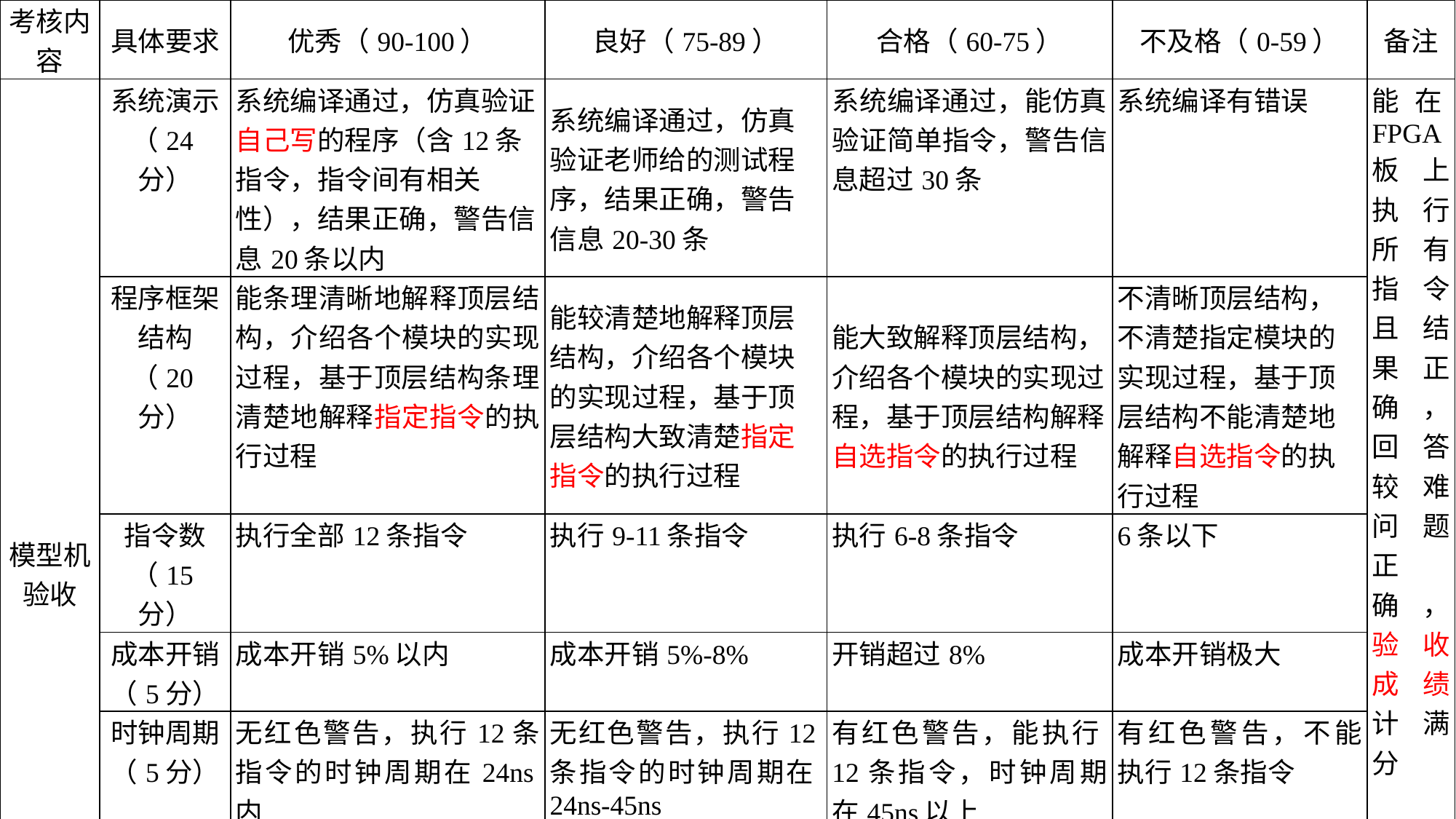

| 考核内容 | 具体要求 | 优秀（90-100） | 良好（75-89） | 合格（60-75） | 不及格（0-59） | 备注 |
| --- | --- | --- | --- | --- | --- | --- |
| 模型机 验收 | 系统演示 （24分） | 系统编译通过，仿真验证自己写的程序（含12条指令，指令间有相关性），结果正确，警告信息20条以内 | 系统编译通过，仿真验证老师给的测试程序，结果正确，警告信息20-30条 | 系统编译通过，能仿真验证简单指令，警告信息超过30条 | 系统编译有错误 | 能在FPGA板上执行所有指令且结果正确，回答较难问题正确，验收成绩计满分 |
|  | 程序框架结构 （20分） | 能条理清晰地解释顶层结构，介绍各个模块的实现过程，基于顶层结构条理清楚地解释指定指令的执行过程 | 能较清楚地解释顶层结构，介绍各个模块的实现过程，基于顶层结构大致清楚指定指令的执行过程 | 能大致解释顶层结构，介绍各个模块的实现过程，基于顶层结构解释自选指令的执行过程 | 不清晰顶层结构，不清楚指定模块的实现过程，基于顶层结构不能清楚地解释自选指令的执行过程 |  |
|  | 指令数 （15分） | 执行全部12条指令 | 执行9-11条指令 | 执行6-8条指令 | 6条以下 |  |
|  | 成本开销 （5分） | 成本开销5%以内 | 成本开销5%-8% | 开销超过8% | 成本开销极大 |  |
|  | 时钟周期 （5分） | 无红色警告，执行12条指令的时钟周期在24ns内 | 无红色警告，执行12条指令的时钟周期在24ns-45ns | 有红色警告，能执行12条指令，时钟周期在45ns以上 | 有红色警告，不能执行12条指令 |  |
|  | 停机处理 （6分） | 能正确停机 | 短暂停机，后续系统又执行指令 | 短暂停机，后续系统执行混乱 | 不能停机 |  |
|  | 回答问题修改程序 （25分） | 能按要求修改程序，实现要求的功能 | 能正确回答较难问题 | 能正确回答容易问题 | 不能正确地回答提问 |  |
| 设计报告 |  | 报告结构完整，表述清楚，层次分明，条理清晰，图表规范。能提出独到见解，详细记录实验过程中的困难和解决办法 | 报告结构完整，叙述清楚，图表规范，有一定的见解。 | 报告结构完整，叙述清楚，图表较规范 | 报告结构较完整，叙述较清楚，图表不太规范 |  |